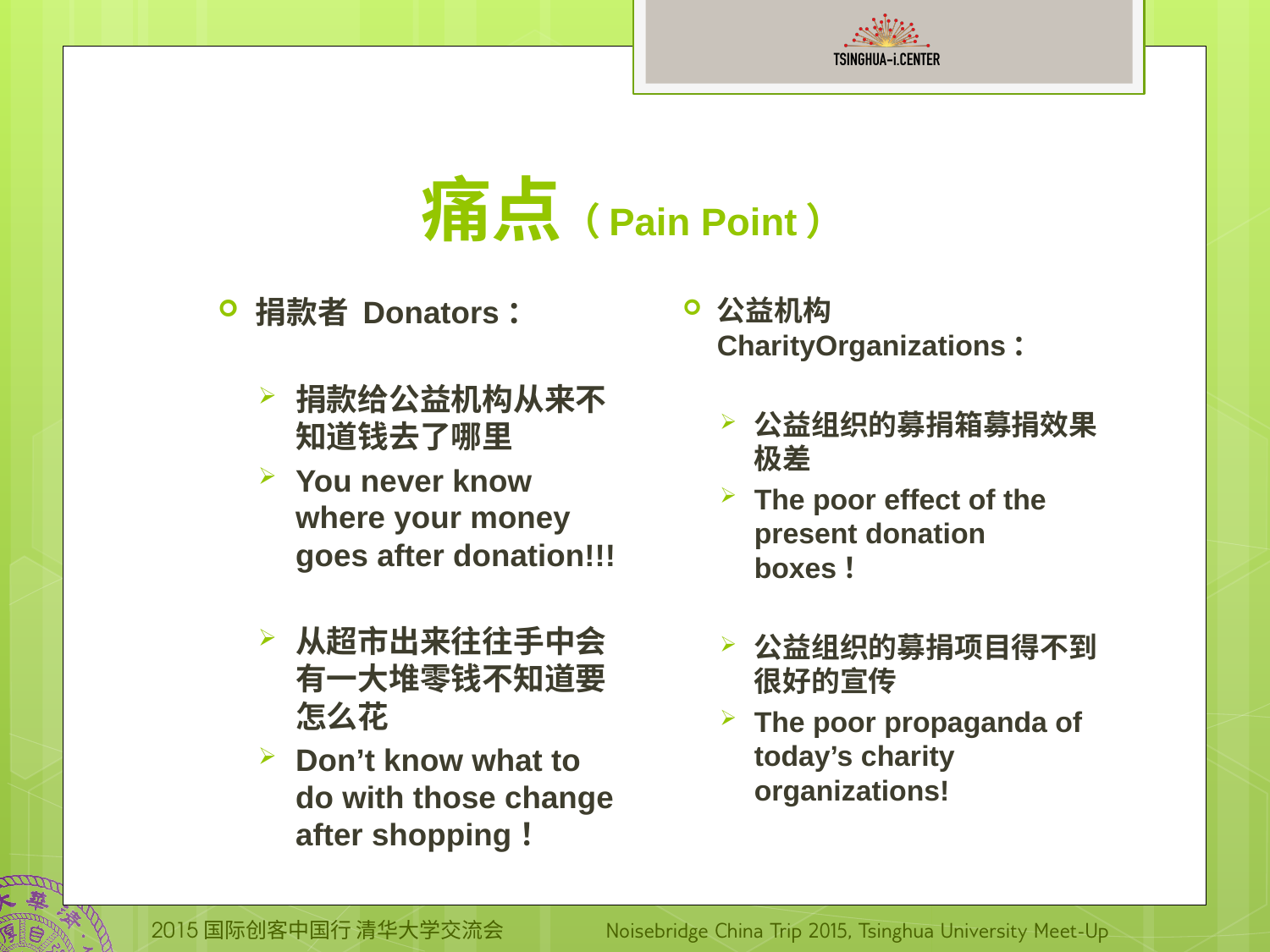

# 痛点（Pain Point）
捐款者 Donators：

捐款给公益机构从来不知道钱去了哪里
You never know where your money goes after donation!!!

从超市出来往往手中会有一大堆零钱不知道要怎么花
Don’t know what to do with those change after shopping！

公益机构CharityOrganizations：

公益组织的募捐箱募捐效果极差
The poor effect of the present donation boxes！

公益组织的募捐项目得不到很好的宣传
The poor propaganda of today’s charity organizations!